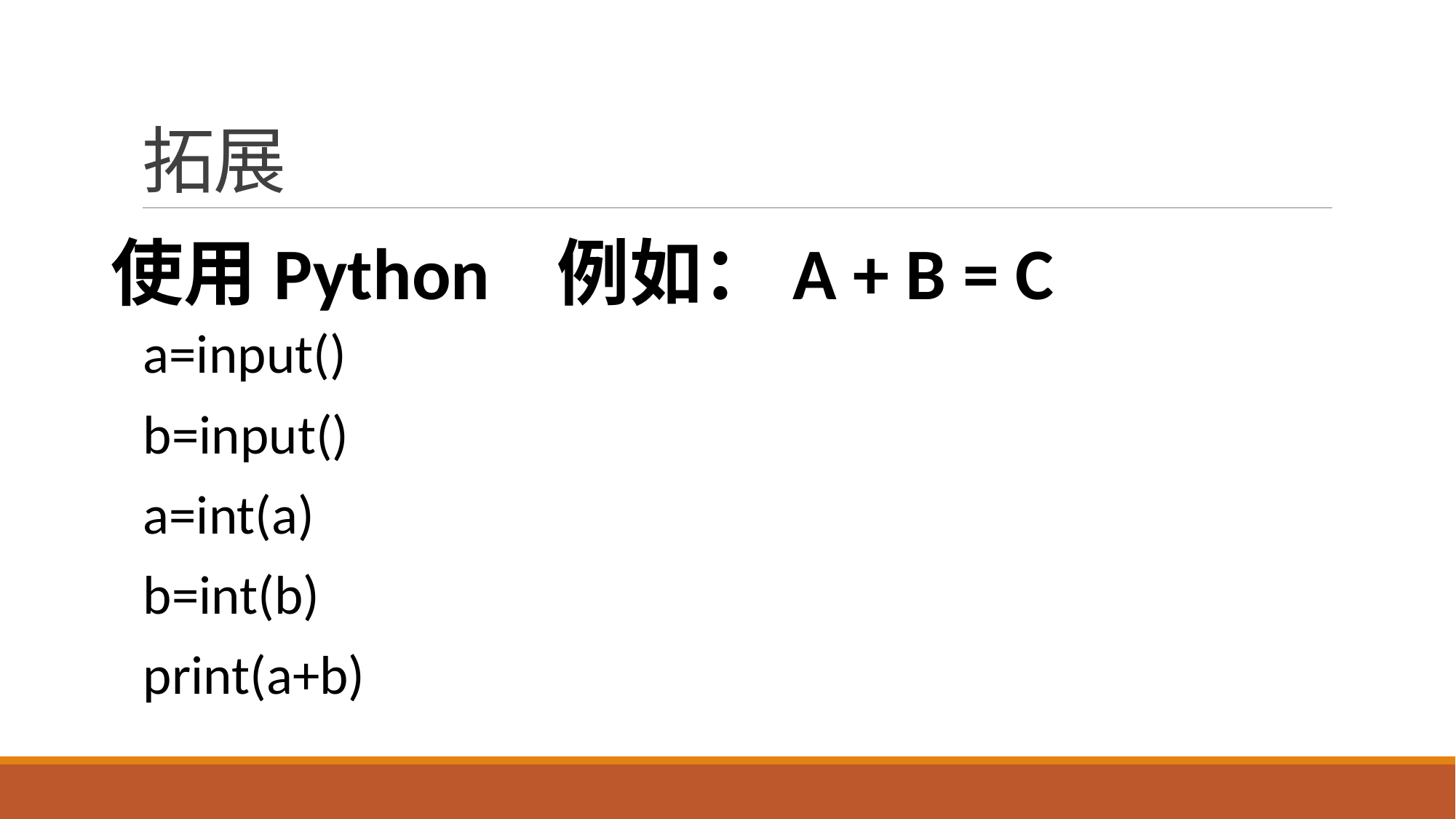

# 拓展
使用Python   例如：A + B = C
a=input()
b=input()
a=int(a)
b=int(b)
print(a+b)